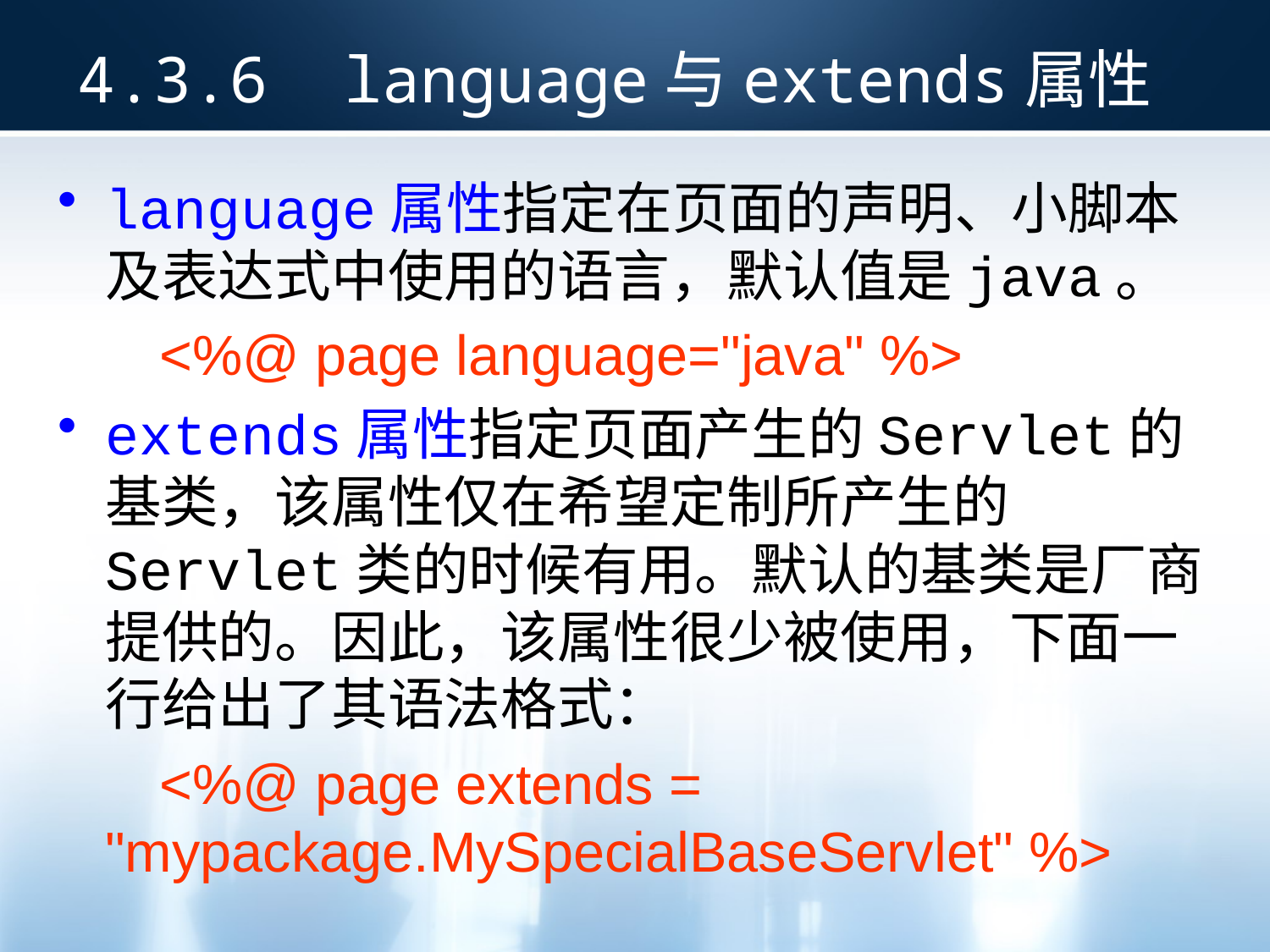

4.3.6  language与extends属性
language属性指定在页面的声明、小脚本及表达式中使用的语言，默认值是java。
   <%@ page language="java" %>
extends属性指定页面产生的Servlet的基类，该属性仅在希望定制所产生的Servlet类的时候有用。默认的基类是厂商提供的。因此，该属性很少被使用，下面一行给出了其语法格式：
   <%@ page extends = "mypackage.MySpecialBaseServlet" %>